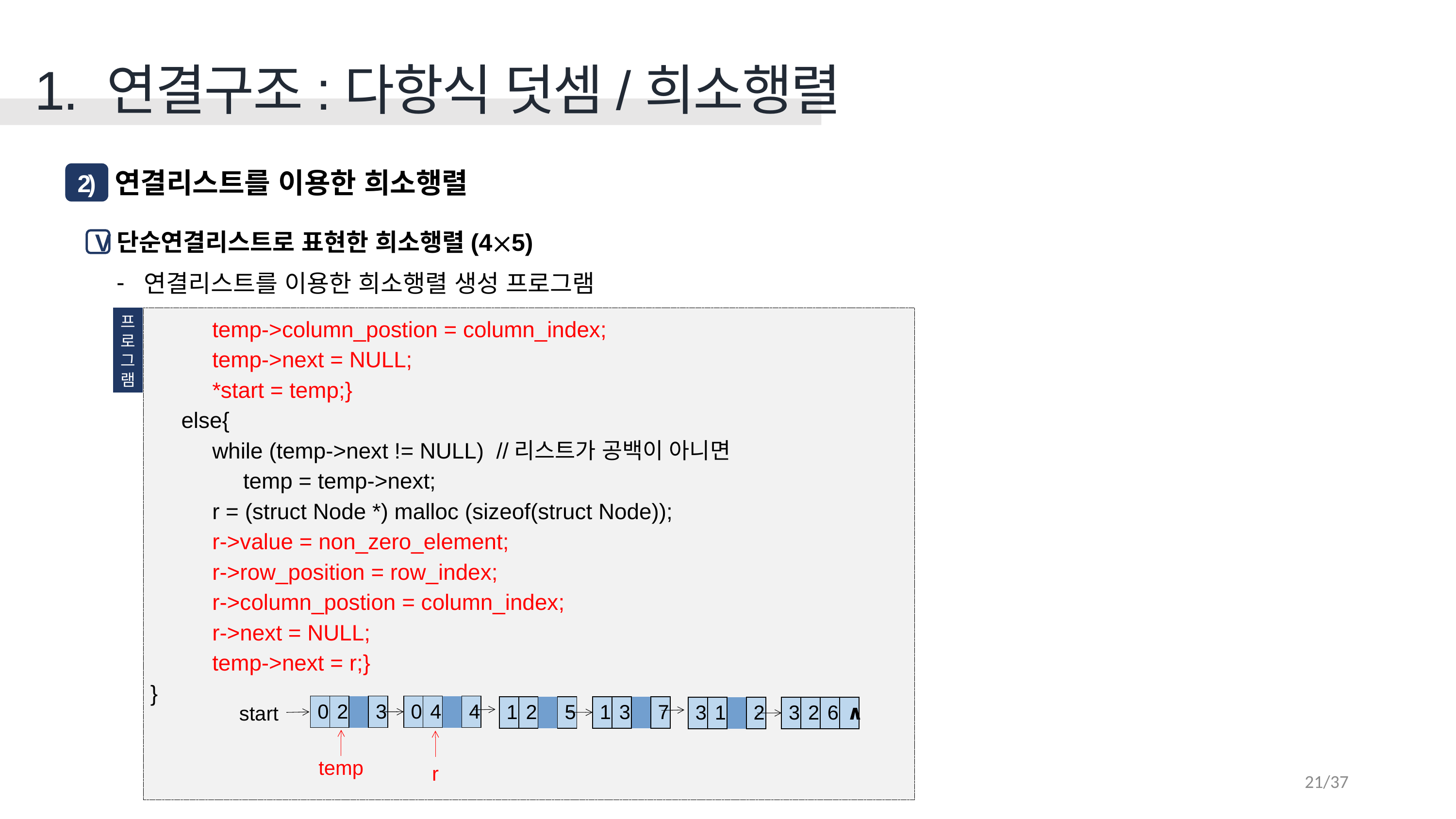

1. 연결구조:다항식 덧셈/희소행렬

연결리스트를 이용한 희소행렬
2)
단순연결리스트로 표현한 희소행렬(4×5)

연결리스트를 이용한 희소행렬 생성 프로그램

V
프
로
그
램
          temp->column_postion = column_index;
          temp->next = NULL;
          *start = temp;}
     else{
          while (temp->next != NULL)  //리스트가 공백이 아니면
               temp = temp->next;
          r = (struct Node *) malloc (sizeof(struct Node));
          r->value = non_zero_element;
          r->row_position = row_index;
          r->column_postion = column_index;
          r->next = NULL;
          temp->next = r;}
}

| 0 | 2 |  | 3 |  |
| --- | --- | --- | --- | --- |
| 0 | 4 |  | 4 |  |
| --- | --- | --- | --- | --- |
| 1 | 2 |  | 5 |  |
| --- | --- | --- | --- | --- |
| 1 | 3 |  | 7 |  |
| --- | --- | --- | --- | --- |
start
| 3 | 1 |  | 2 |  |
| --- | --- | --- | --- | --- |
| 3 | 2 | 6 | ∧ |
| --- | --- | --- | --- |
temp
r
21/37